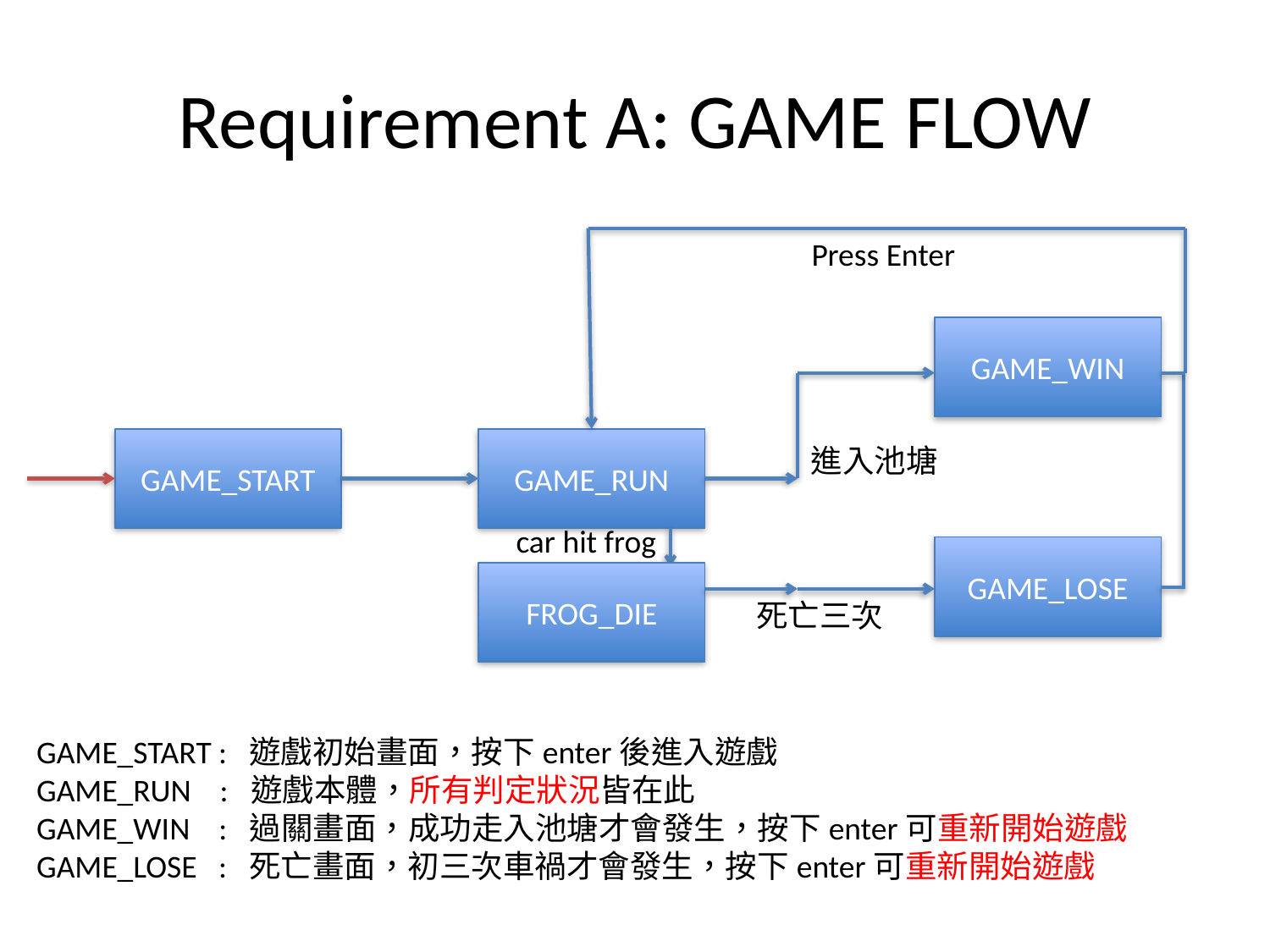

# Requirement A: GAME FLOW
Press Enter
GAME_WIN
GAME_START
GAME_RUN
進入池塘
car hit frog
GAME_LOSE
FROG_DIE
死亡三次
GAME_START :  遊戲初始畫面，按下enter後進入遊戲
GAME_RUN    :  遊戲本體，所有判定狀況皆在此
GAME_WIN    :  過關畫面，成功走入池塘才會發生，按下enter可重新開始遊戲
GAME_LOSE   :  死亡畫面，初三次車禍才會發生，按下enter可重新開始遊戲